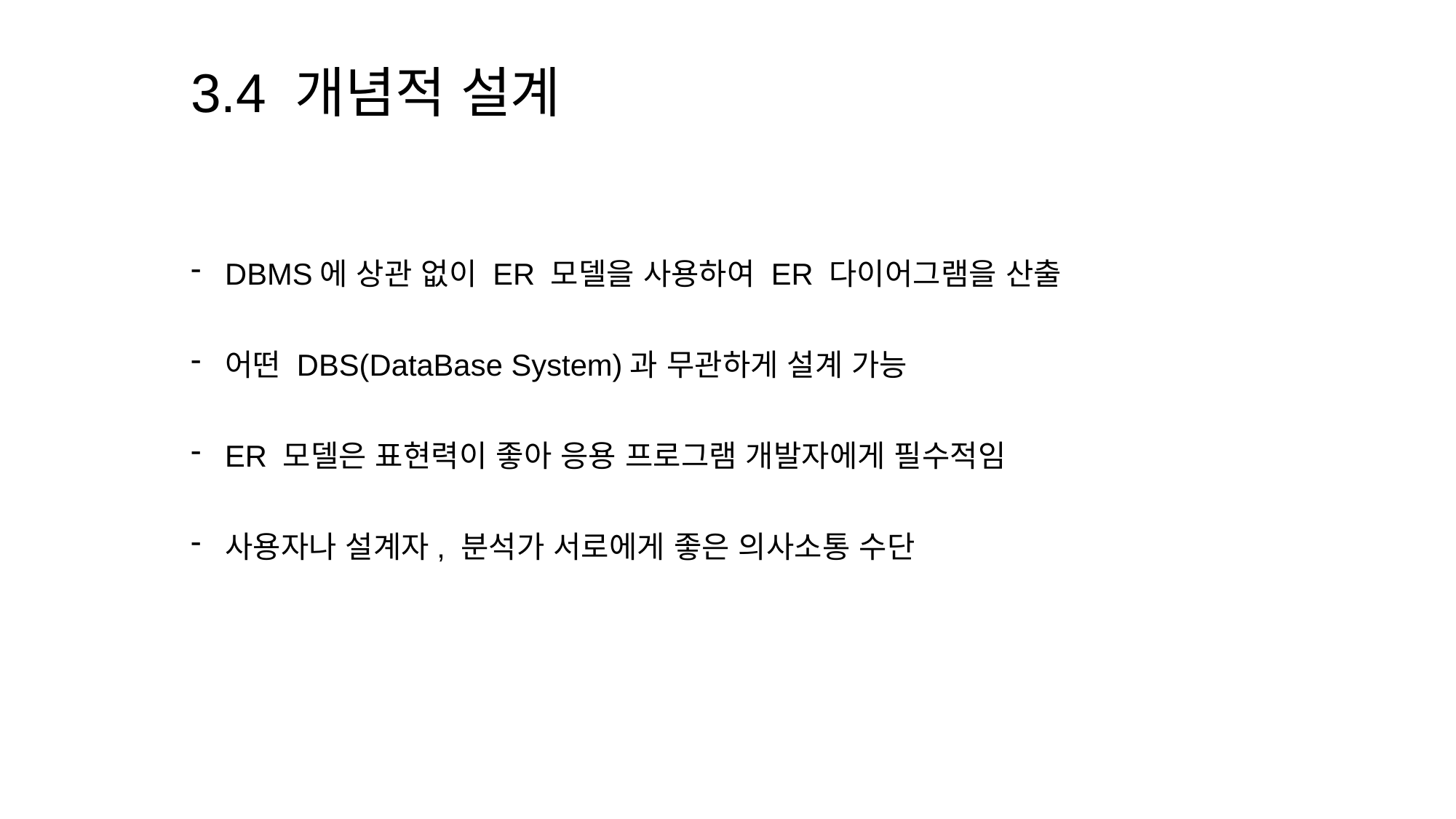

3.4 개념적 설계
DBMS에 상관 없이 ER 모델을 사용하여 ER 다이어그램을 산출
어떤 DBS(DataBase System)과 무관하게 설계 가능
ER 모델은 표현력이 좋아 응용 프로그램 개발자에게 필수적임
사용자나 설계자, 분석가 서로에게 좋은 의사소통 수단